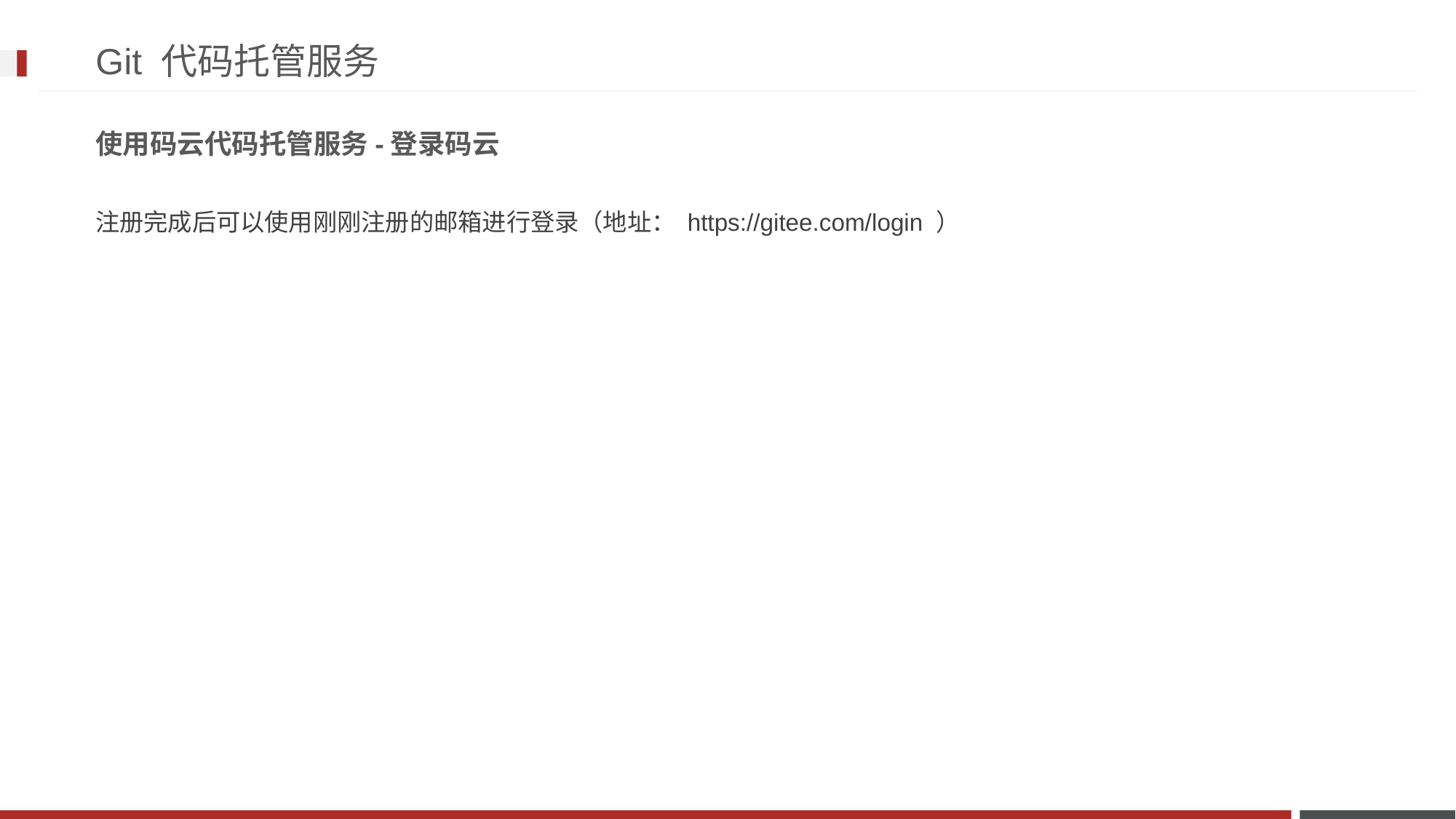

# Git 代码托管服务
使用码云代码托管服务-登录码云
注册完成后可以使用刚刚注册的邮箱进行登录（地址： https://gitee.com/login ）